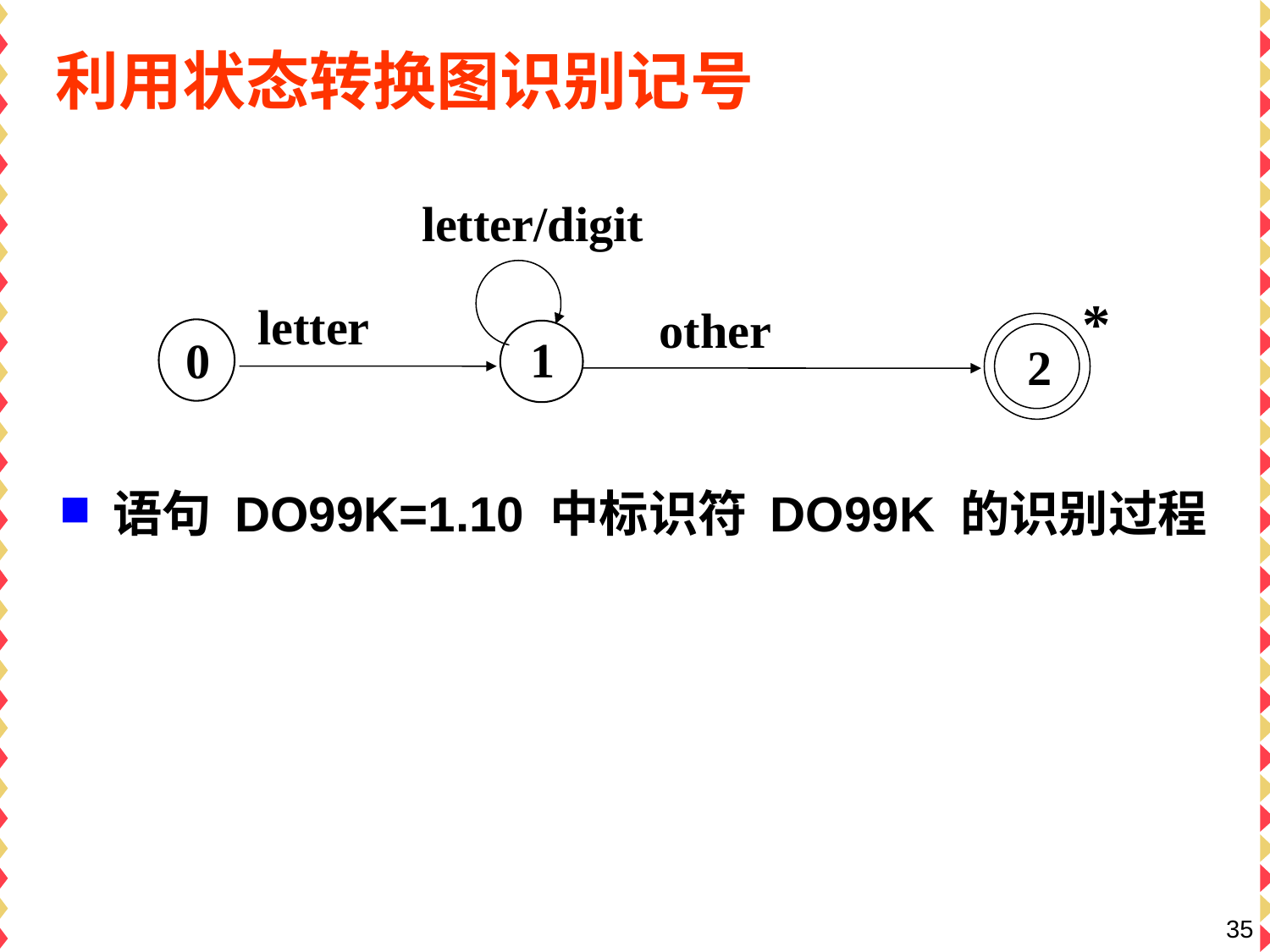

# 利用状态转换图识别记号
letter/digit

*
letter
other

1
0
2

语句 DO99K=1.10 中标识符 DO99K 的识别过程
35